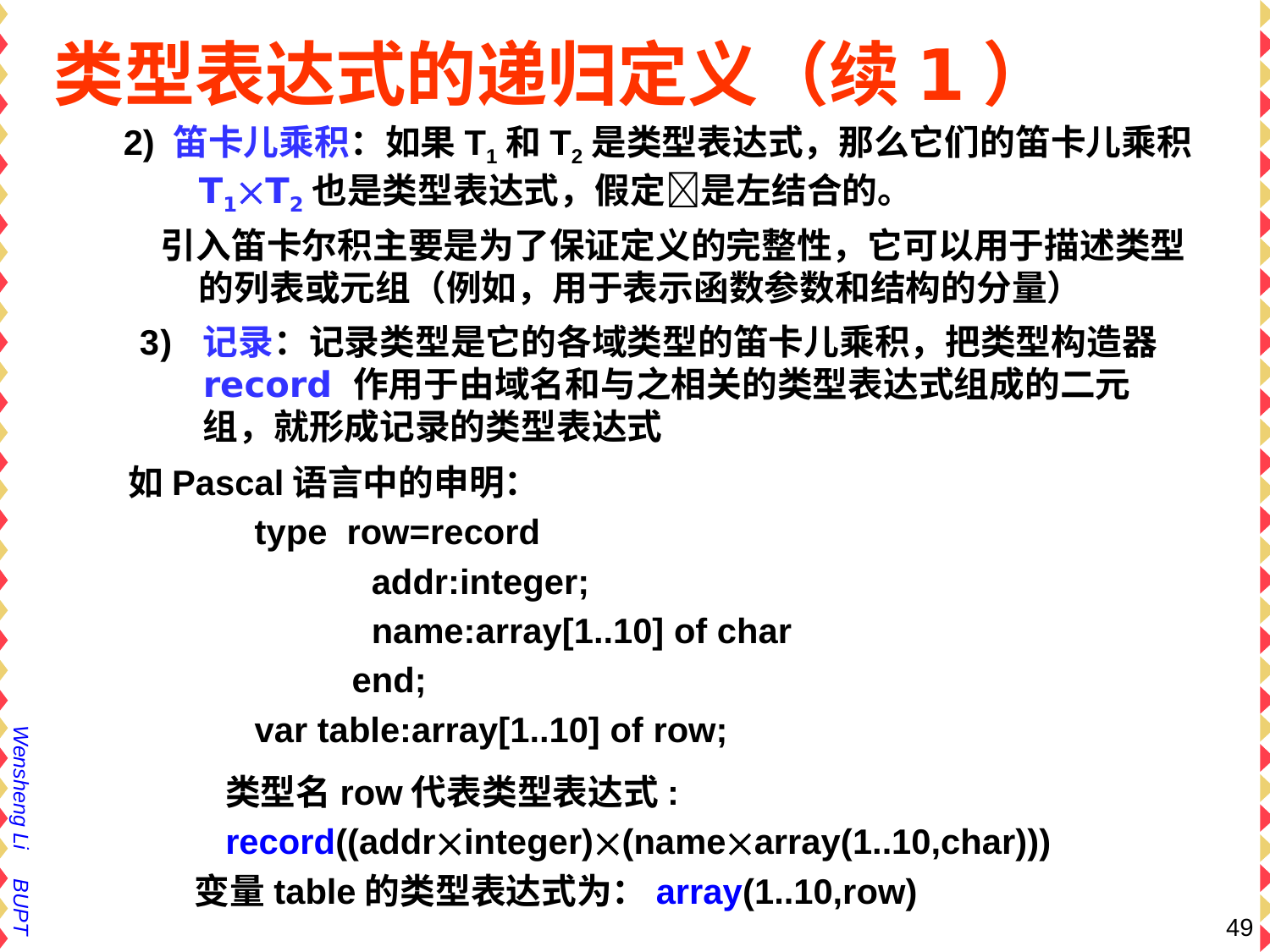

# 类型表达式的递归定义（续1）
  2) 笛卡儿乘积：如果T1和T2是类型表达式，那么它们的笛卡儿乘积T1×T2也是类型表达式，假定×是左结合的。
      引入笛卡尔积主要是为了保证定义的完整性，它可以用于描述类型的列表或元组（例如，用于表示函数参数和结构的分量）

记录：记录类型是它的各域类型的笛卡儿乘积，把类型构造器 record 作用于由域名和与之相关的类型表达式组成的二元组，就形成记录的类型表达式
         如Pascal语言中的申明：
type  row=record
            addr:integer;
            name:array[1..10] of char
          end;
var table:array[1..10] of row;

类型名row代表类型表达式:
record((addr×integer)×(name×array(1..10,char)))
   变量table的类型表达式为：array(1..10,row)
49